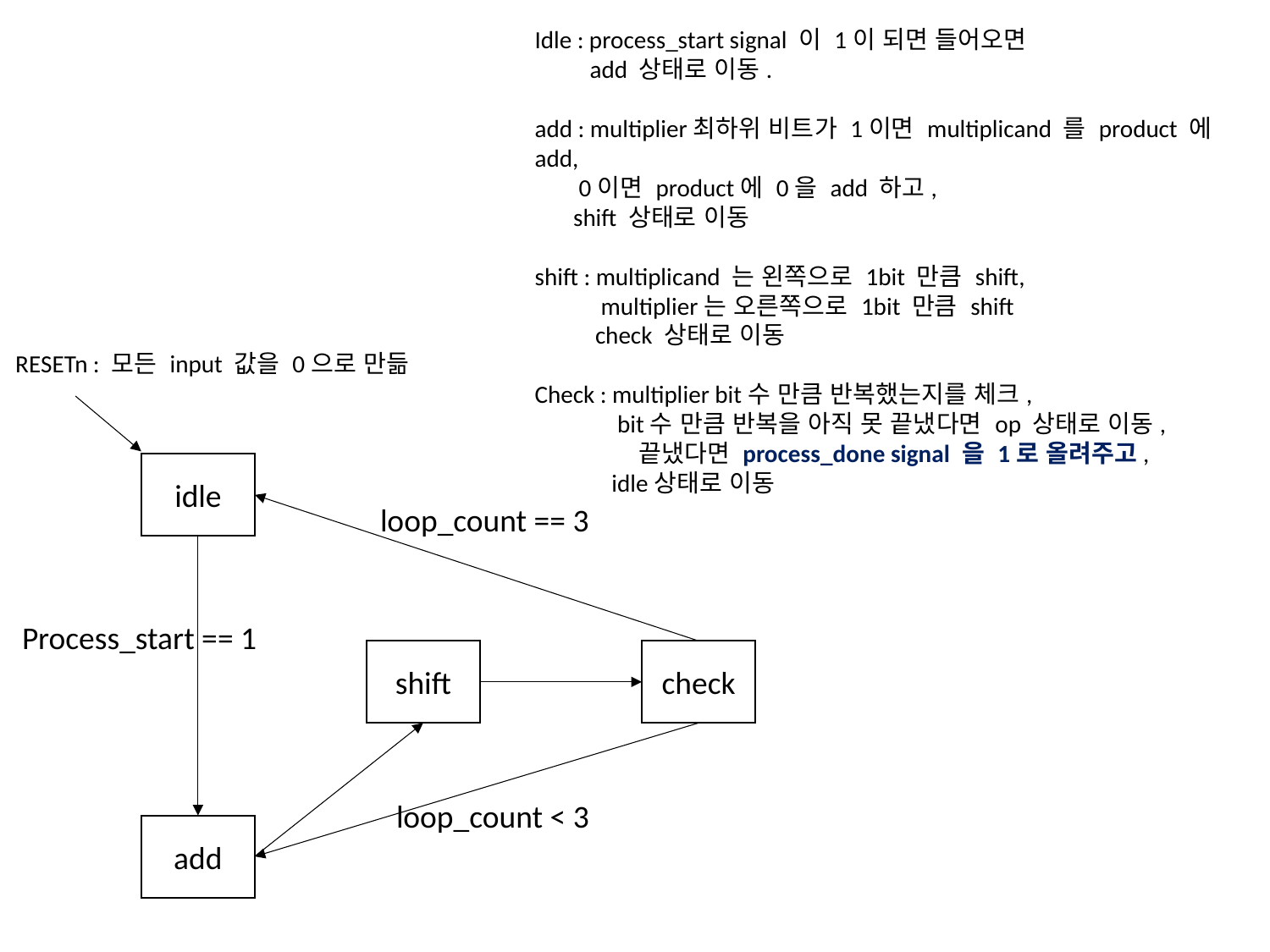

Idle : process_start signal 이 1이 되면 들어오면
          add 상태로 이동.

add : multiplier최하위 비트가 1이면 multiplicand 를 product 에 add,
        0이면 product에 0을 add 하고,
       shift 상태로 이동

shift : multiplicand 는 왼쪽으로 1bit 만큼 shift,
            multiplier는 오른쪽으로 1bit 만큼 shift
           check 상태로 이동

Check : multiplier bit수 만큼 반복했는지를 체크,
               bit수 만큼 반복을 아직 못 끝냈다면 op 상태로 이동,
              끝냈다면 process_done signal 을 1로 올려주고,
              idle상태로 이동
RESETn : 모든 input 값을 0으로 만듦

idle
loop_count == 3
Process_start == 1
check
shift
loop_count < 3
add